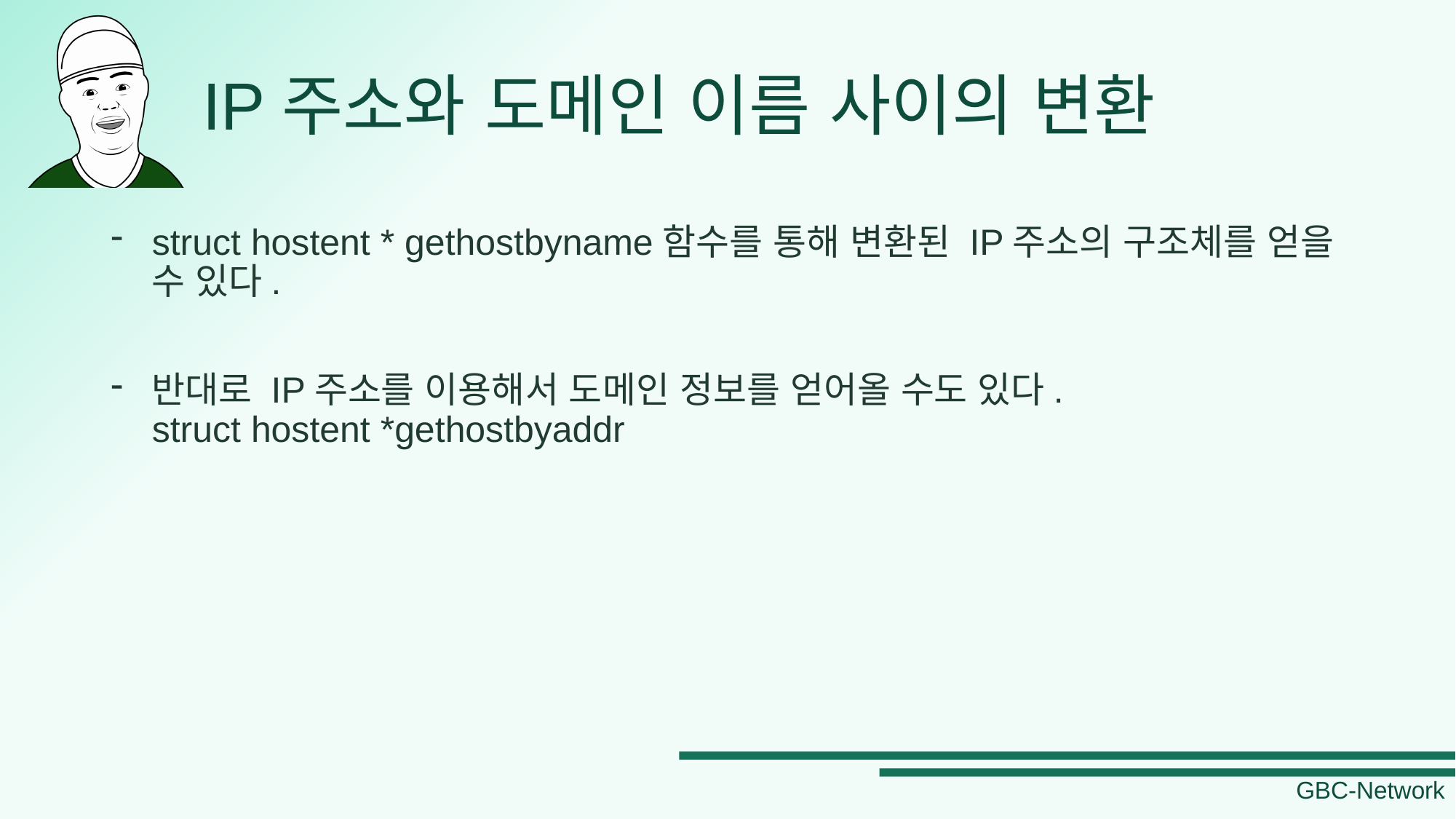

# IP주소와 도메인 이름 사이의 변환
struct hostent * gethostbyname함수를 통해 변환된 IP주소의 구조체를 얻을 수 있다.

반대로 IP주소를 이용해서 도메인 정보를 얻어올 수도 있다.
struct hostent *gethostbyaddr